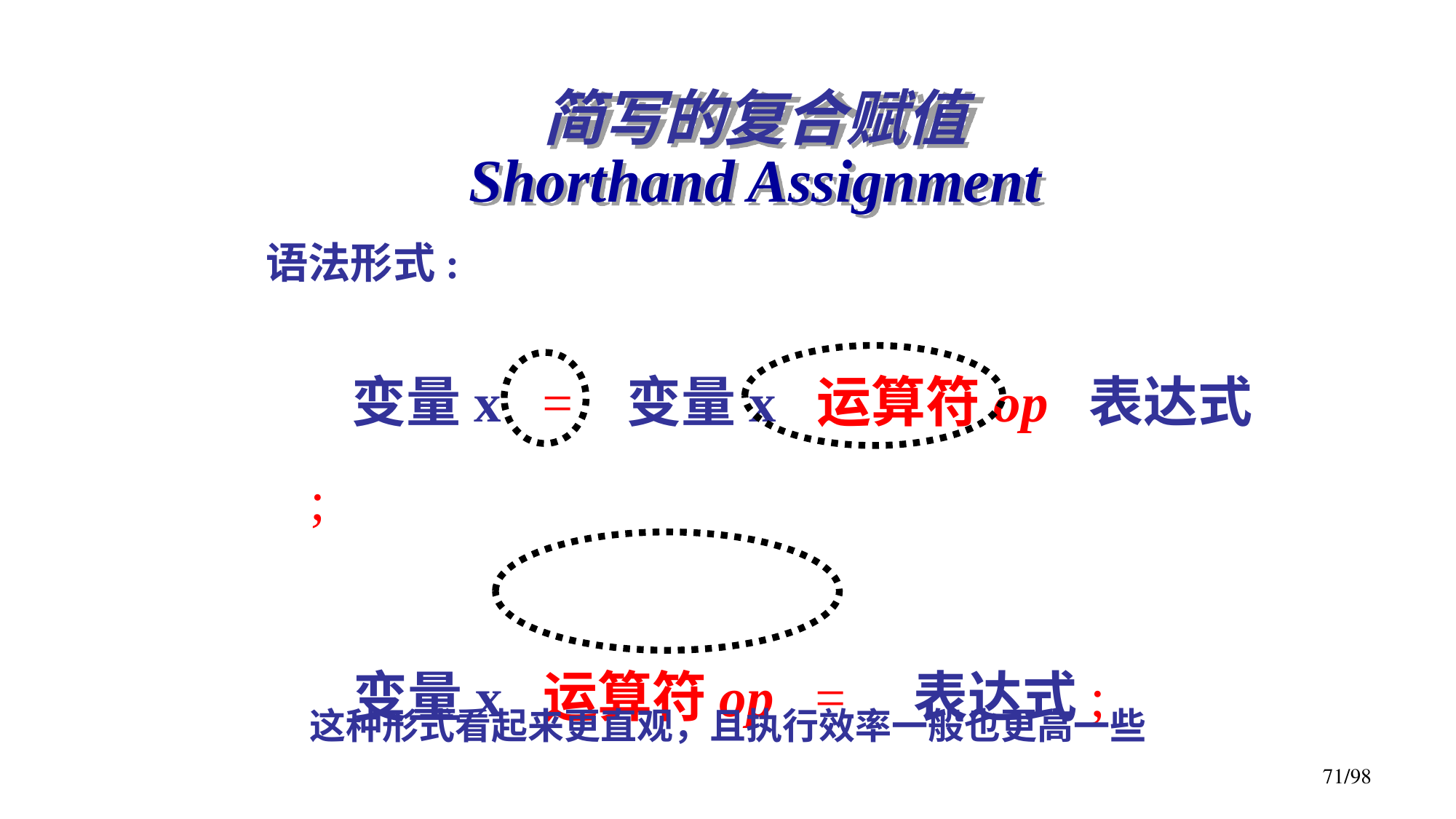

# 简写的复合赋值 Shorthand Assignment
语法形式:

      变量x   =   变量x  运算符op  表达式 ;

      变量x  运算符op   =    表达式;

这种形式看起来更直观，且执行效率一般也更高一些